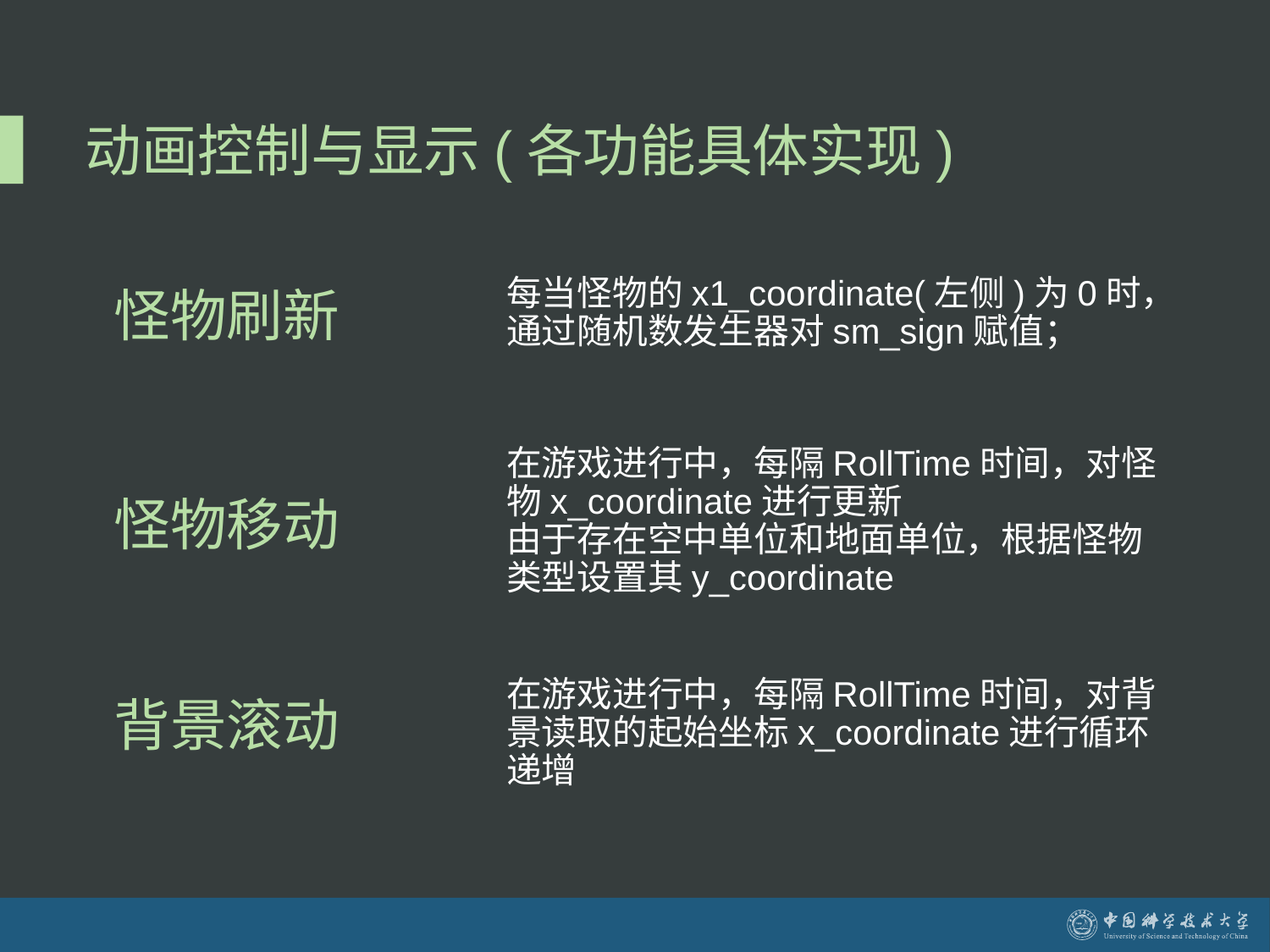

# 动画控制与显示(各功能具体实现)
怪物刷新
每当怪物的x1_coordinate(左侧)为0时，通过随机数发生器对sm_sign赋值；
在游戏进行中，每隔RollTime时间，对怪物x_coordinate进行更新
由于存在空中单位和地面单位，根据怪物类型设置其y_coordinate
怪物移动
在游戏进行中，每隔RollTime时间，对背景读取的起始坐标x_coordinate进行循环递增
背景滚动